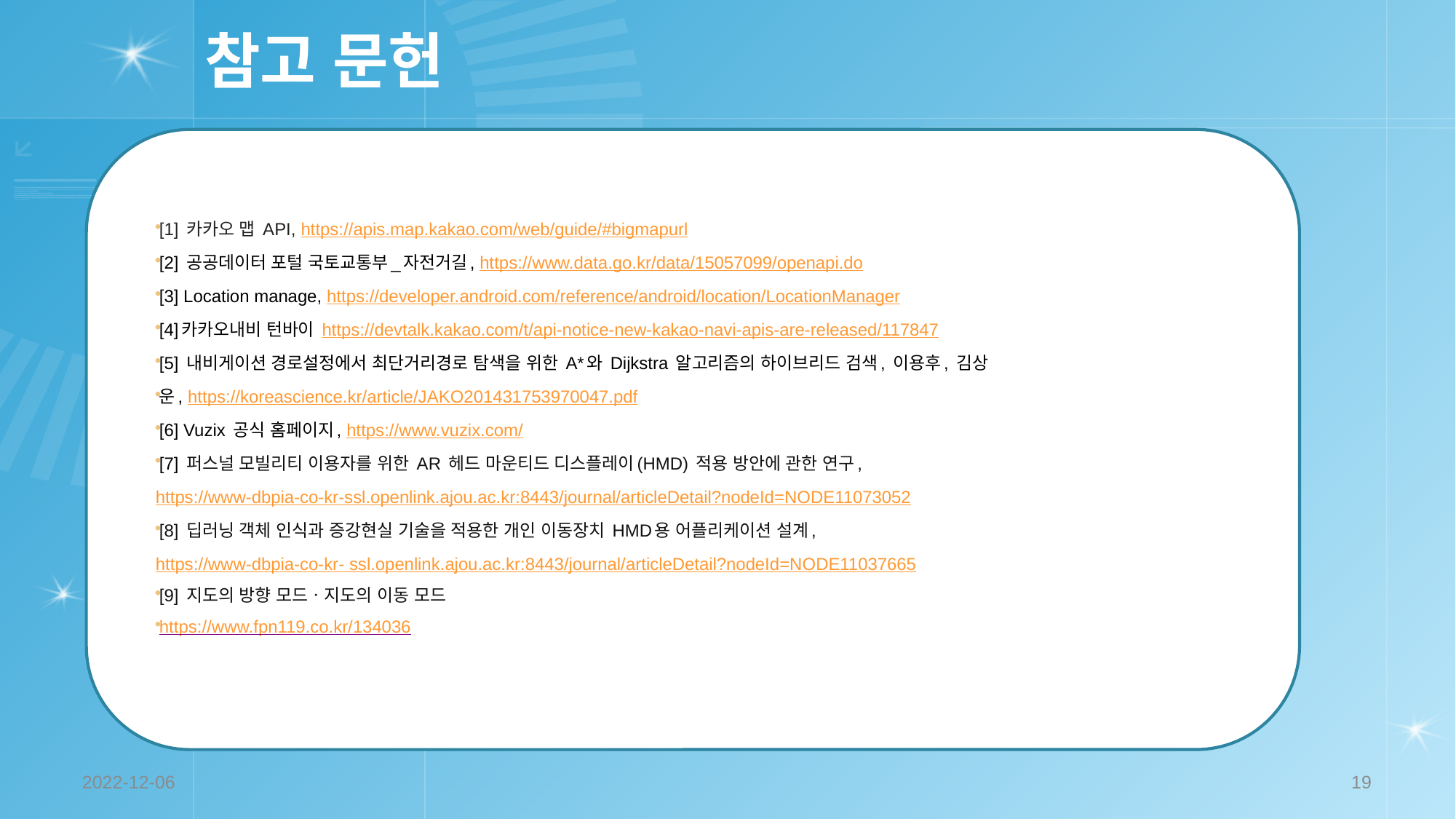

# 참고 문헌

[1] 카카오 맵 API, https://apis.map.kakao.com/web/guide/#bigmapurl​
[2] 공공데이터 포털 국토교통부_자전거길, https://www.data.go.kr/data/15057099/openapi.do​
[3] Location manage, https://developer.android.com/reference/android/location/LocationManager​
[4]카카오내비 턴바이 https://devtalk.kakao.com/t/api-notice-new-kakao-navi-apis-are-released/117847​
[5] 내비게이션 경로설정에서 최단거리경로 탐색을 위한 A*와 Dijkstra 알고리즘의 하이브리드 검색, 이용후, 김상
운, https://koreascience.kr/article/JAKO201431753970047.pdf​
[6] Vuzix 공식 홈페이지, https://www.vuzix.com/​
[7] 퍼스널 모빌리티 이용자를 위한 AR 헤드 마운티드 디스플레이(HMD) 적용 방안에 관한 연구, https://www-dbpia-co-kr-ssl.openlink.ajou.ac.kr:8443/journal/articleDetail?nodeId=NODE11073052​
[8] 딥러닝 객체 인식과 증강현실 기술을 적용한 개인 이동장치 HMD용 어플리케이션 설계, https://www-dbpia-co-kr- ssl.openlink.ajou.ac.kr:8443/journal/articleDetail?nodeId=NODE11037665
[9] 지도의 방향 모드ㆍ지도의 이동 모드
https://www.fpn119.co.kr/134036
2022-12-06
19